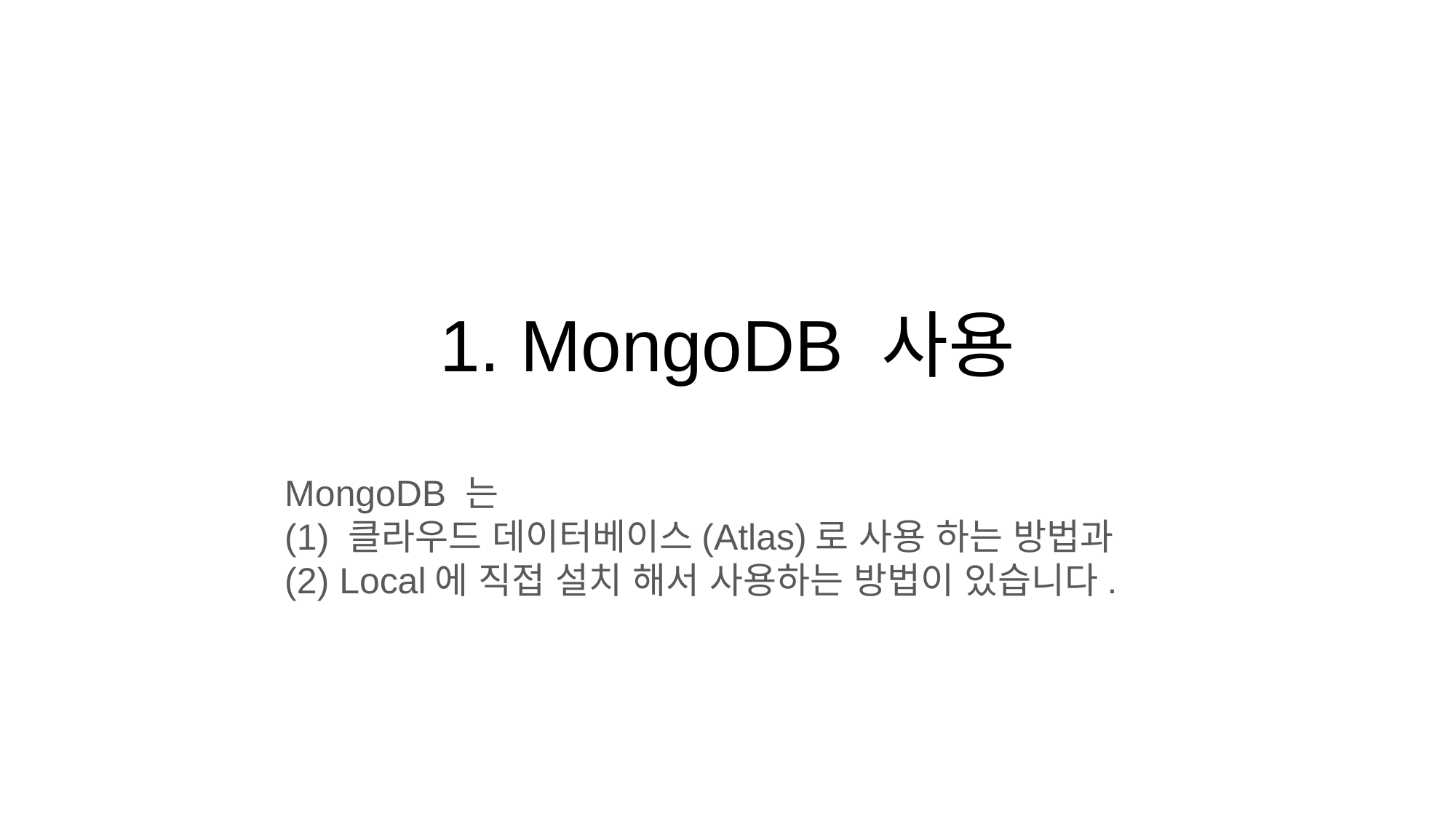

# 1. MongoDB 사용
MongoDB 는
(1) 클라우드 데이터베이스(Atlas)로 사용 하는 방법과
(2) Local에 직접 설치 해서 사용하는 방법이 있습니다.